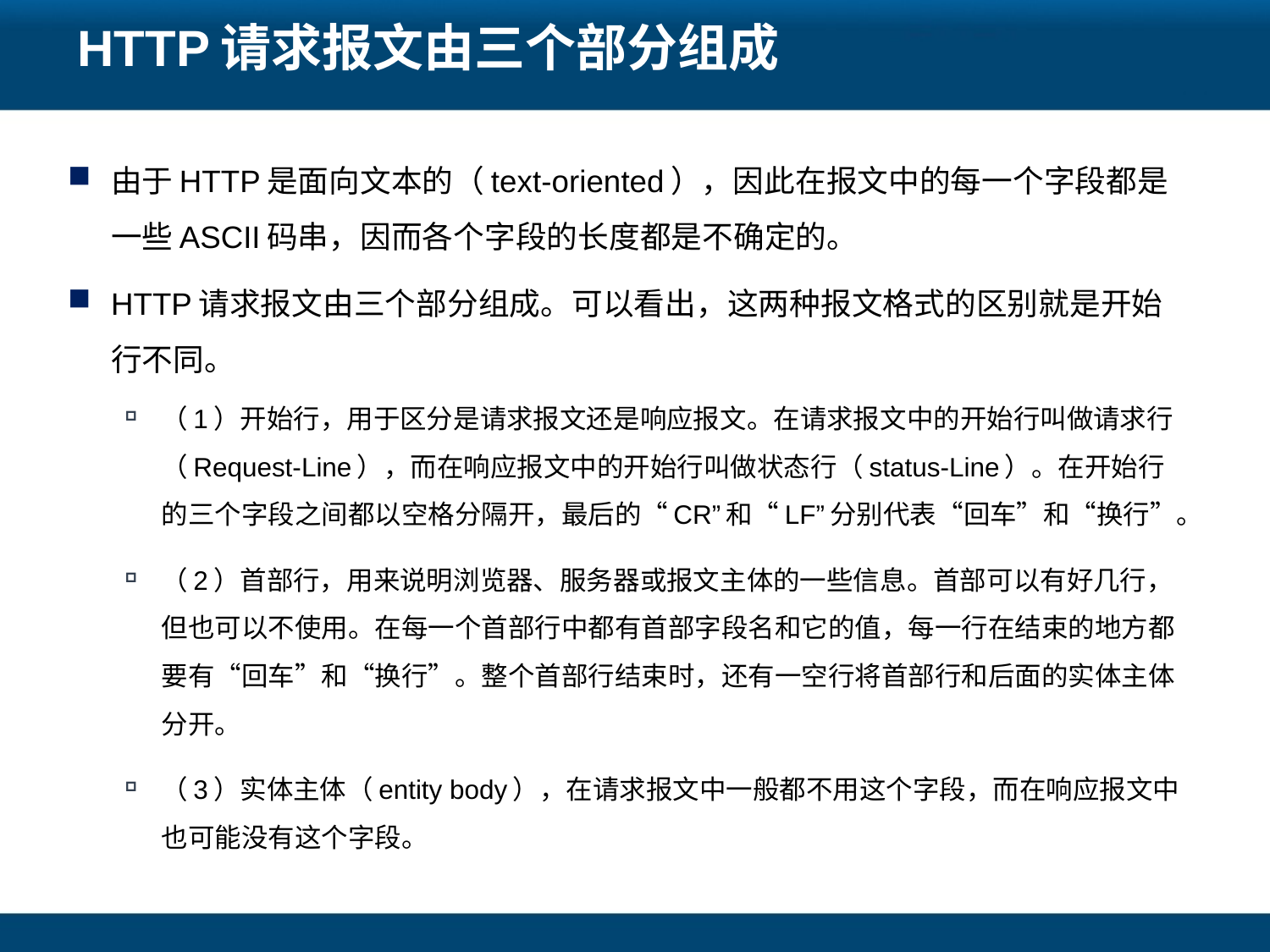

# HTTP请求报文由三个部分组成
由于HTTP是面向文本的（text-oriented），因此在报文中的每一个字段都是一些ASCII码串，因而各个字段的长度都是不确定的。
HTTP请求报文由三个部分组成。可以看出，这两种报文格式的区别就是开始行不同。
（1）开始行，用于区分是请求报文还是响应报文。在请求报文中的开始行叫做请求行（Request-Line），而在响应报文中的开始行叫做状态行（status-Line）。在开始行的三个字段之间都以空格分隔开，最后的“CR”和“LF”分别代表“回车”和“换行”。
（2）首部行，用来说明浏览器、服务器或报文主体的一些信息。首部可以有好几行，但也可以不使用。在每一个首部行中都有首部字段名和它的值，每一行在结束的地方都要有“回车”和“换行”。整个首部行结束时，还有一空行将首部行和后面的实体主体分开。
（3）实体主体（entity body），在请求报文中一般都不用这个字段，而在响应报文中也可能没有这个字段。